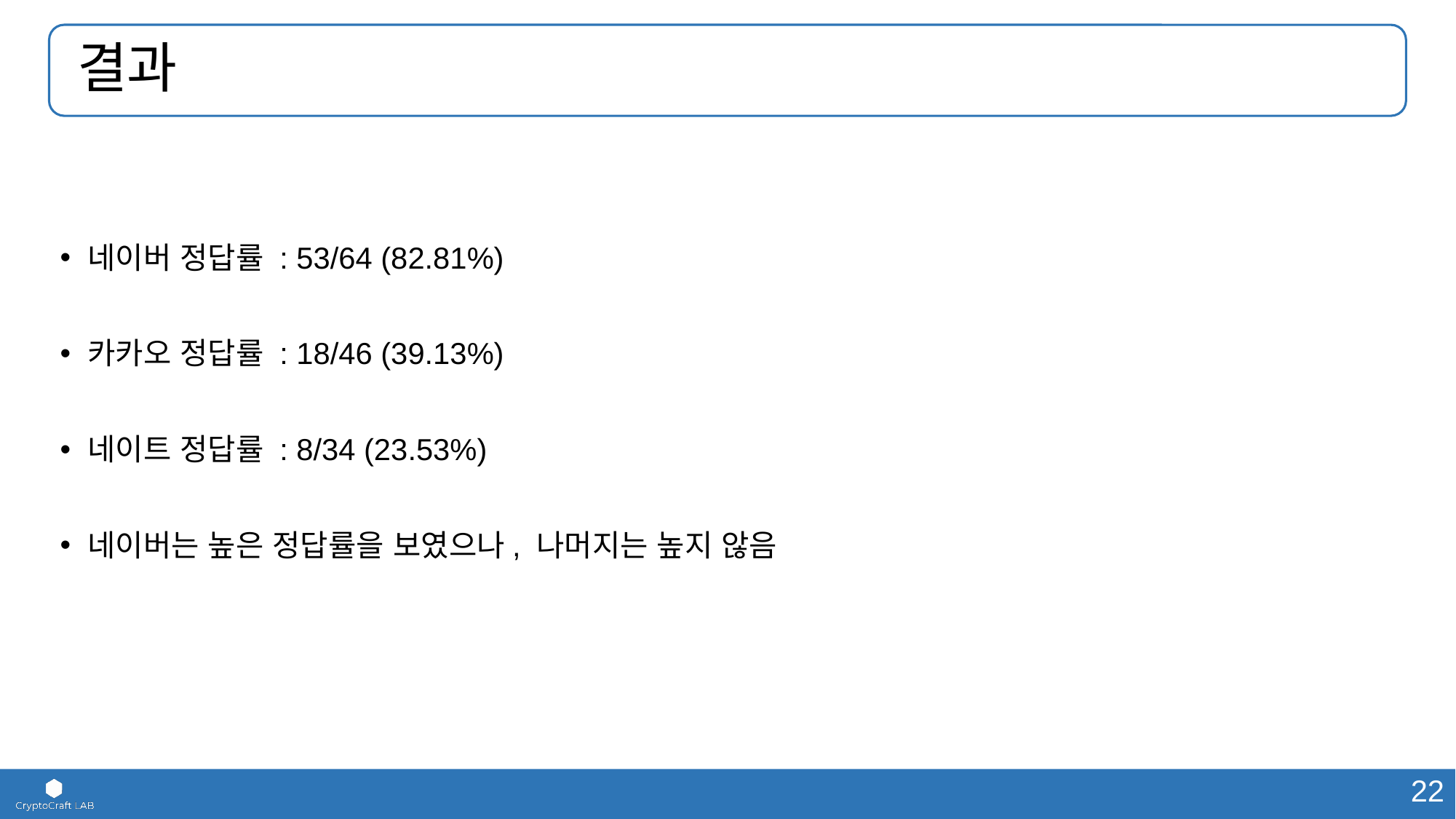

# 결과

네이버 정답률 : 53/64 (82.81%)

카카오 정답률 : 18/46 (39.13%)

네이트 정답률 : 8/34 (23.53%)

네이버는 높은 정답률을 보였으나, 나머지는 높지 않음